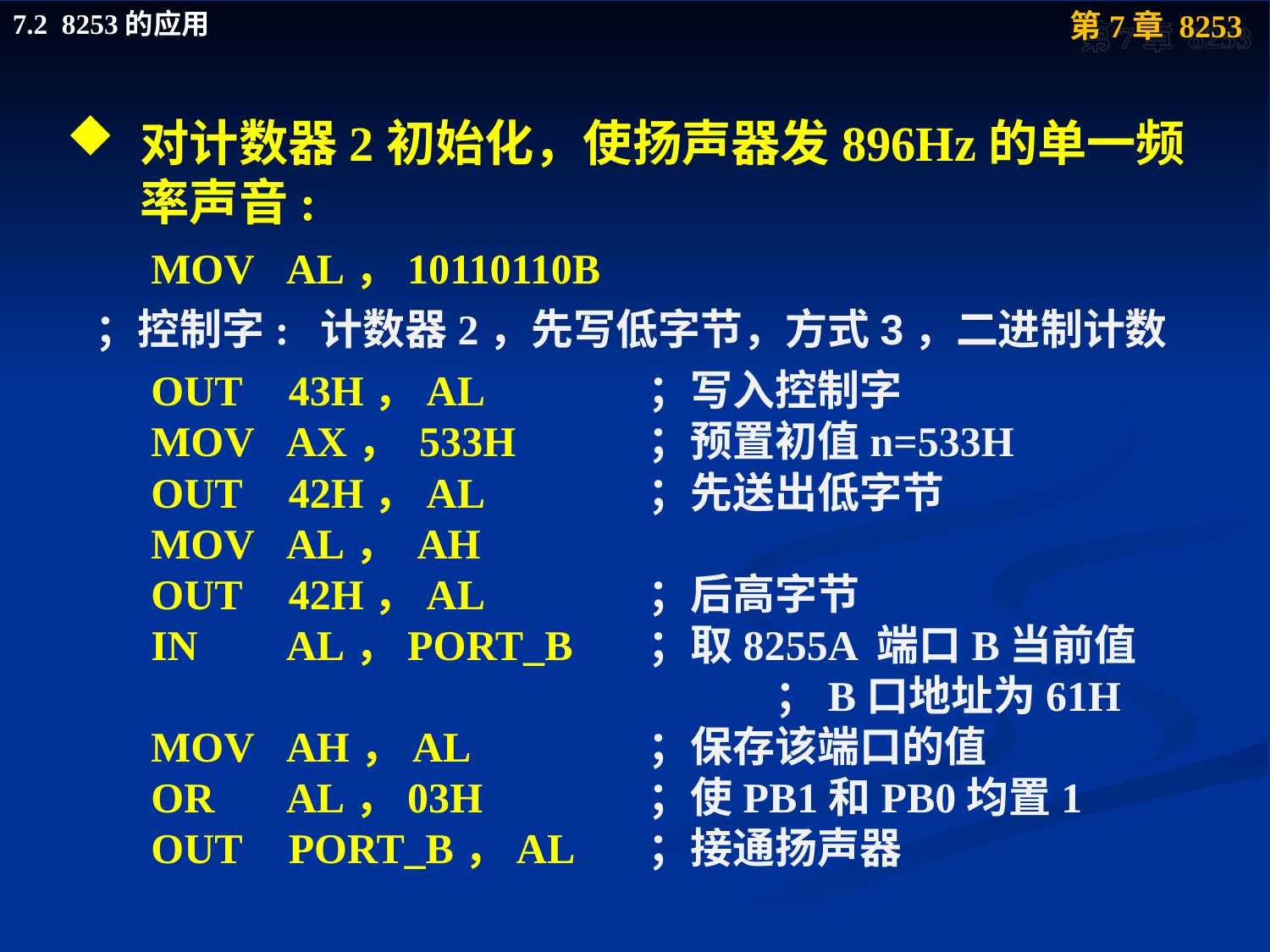

对计数器2初始化，使扬声器发896Hz的单一频率声音:
        MOV	  AL，10110110B
  ；控制字:  计数器2，先写低字节，方式3，二进制计数
        OUT	  43H，AL		；写入控制字
        MOV	  AX， 533H		；预置初值n=533H
        OUT	  42H，AL		；先送出低字节
        MOV	  AL， AH
        OUT	  42H，AL		；后高字节
        IN	  AL，PORT_B	；取8255A 端口B当前值
						；B口地址为61H
        MOV	  AH，AL		；保存该端口的值
        OR	  AL，03H		；使PB1和PB0均置1
        OUT	  PORT_B，AL	；接通扬声器